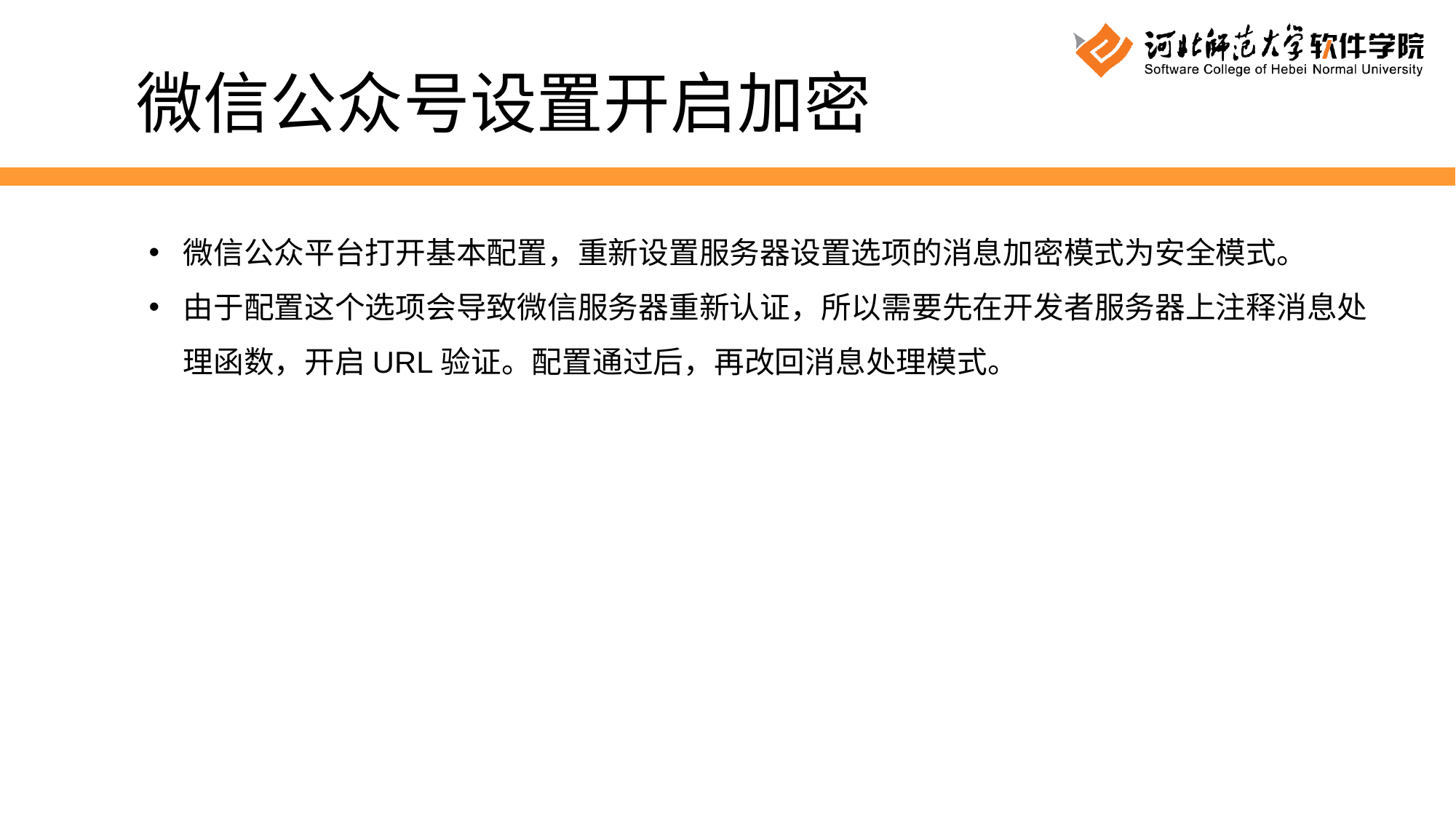

微信公众号设置开启加密
微信公众平台打开基本配置，重新设置服务器设置选项的消息加密模式为安全模式。
由于配置这个选项会导致微信服务器重新认证，所以需要先在开发者服务器上注释消息处理函数，开启URL验证。配置通过后，再改回消息处理模式。